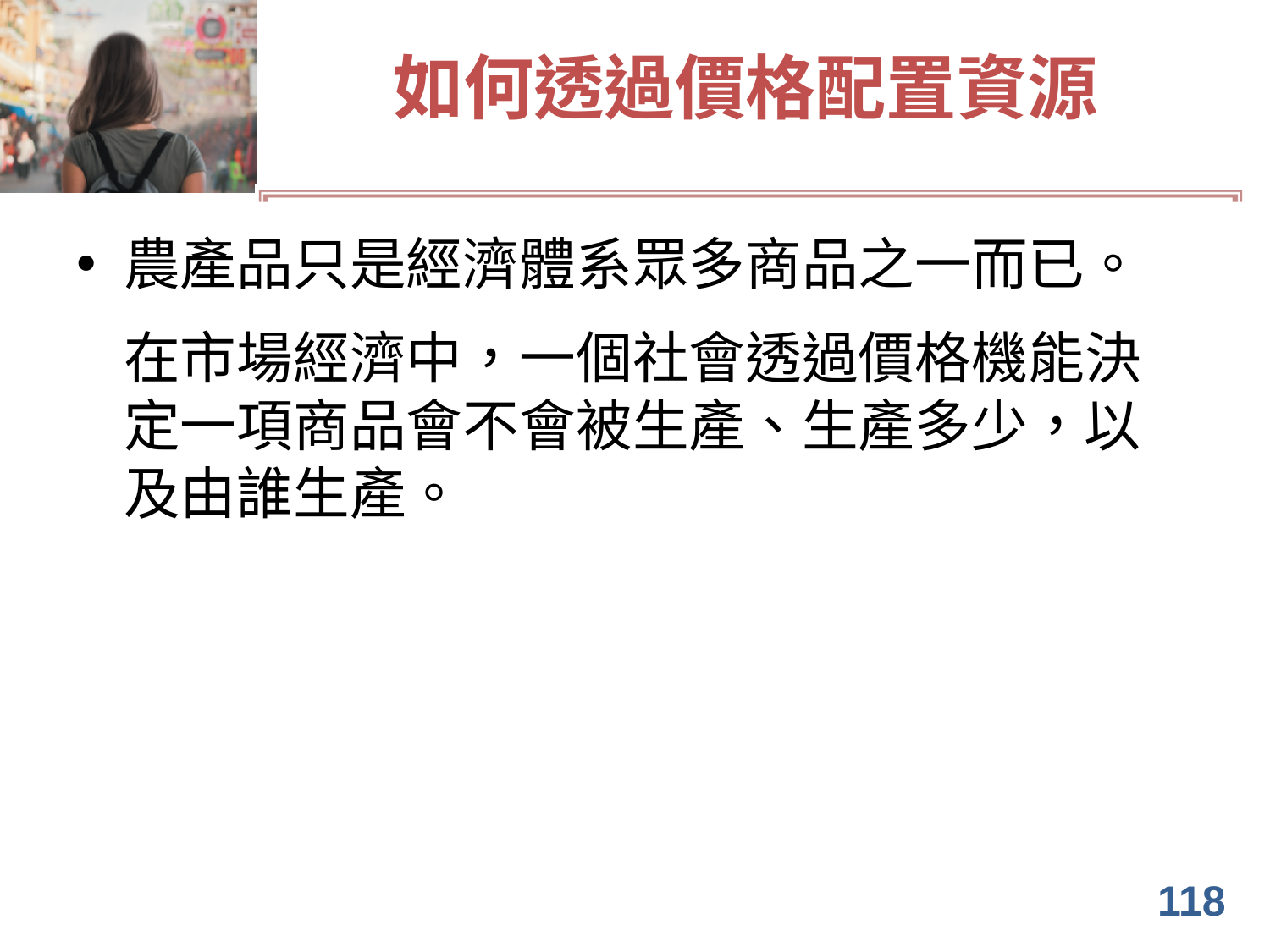

# 如何透過價格配置資源
農產品只是經濟體系眾多商品之一而已。

	在市場經濟中，一個社會透過價格機能決定一項商品會不會被生產、生產多少，以及由誰生產。
118